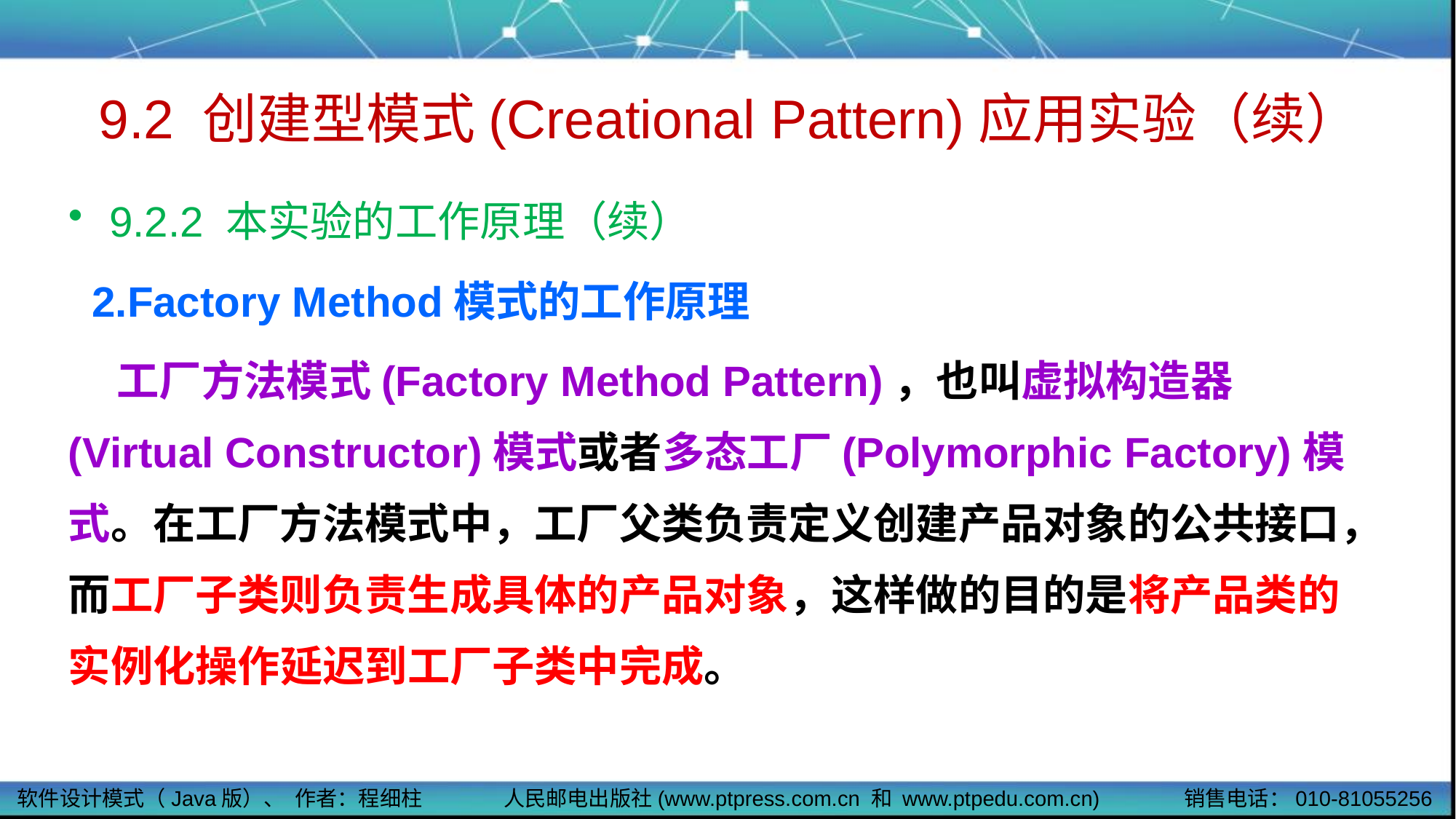

# 9.2 创建型模式(Creational Pattern)应用实验（续）
9.2.2 本实验的工作原理（续）
  2.Factory Method模式的工作原理
    工厂方法模式(Factory Method Pattern)，也叫虚拟构造器(Virtual Constructor)模式或者多态工厂(Polymorphic Factory)模式。在工厂方法模式中，工厂父类负责定义创建产品对象的公共接口，而工厂子类则负责生成具体的产品对象，这样做的目的是将产品类的实例化操作延迟到工厂子类中完成。
软件设计模式（Java版）、  作者：程细柱
人民邮电出版社(www.ptpress.com.cn 和 www.ptpedu.com.cn)
销售电话：010-81055256